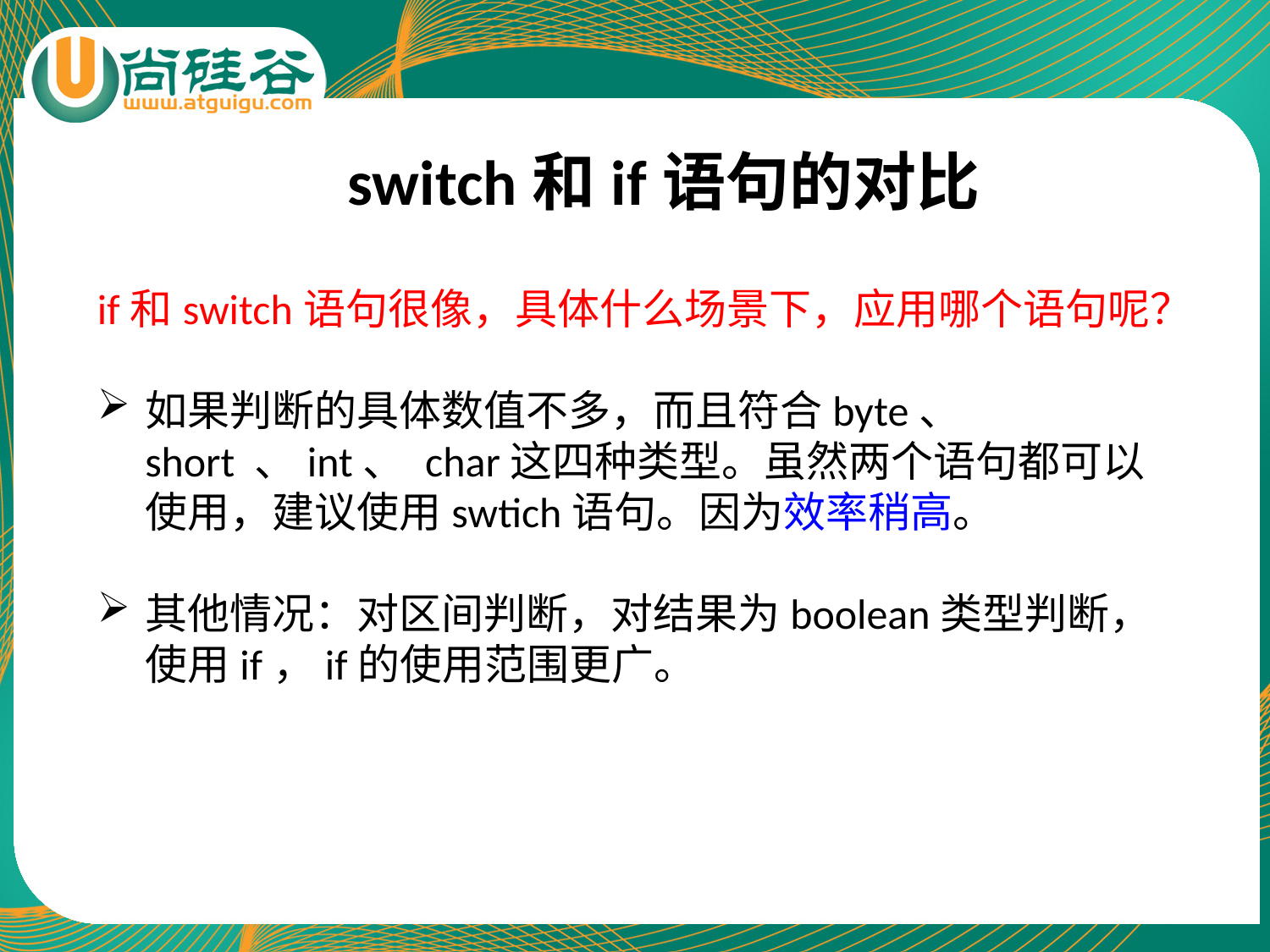

switch和if语句的对比
if和switch语句很像，具体什么场景下，应用哪个语句呢？

如果判断的具体数值不多，而且符合byte、 short 、int、 char这四种类型。虽然两个语句都可以使用，建议使用swtich语句。因为效率稍高。

其他情况：对区间判断，对结果为boolean类型判断，使用if，if的使用范围更广。